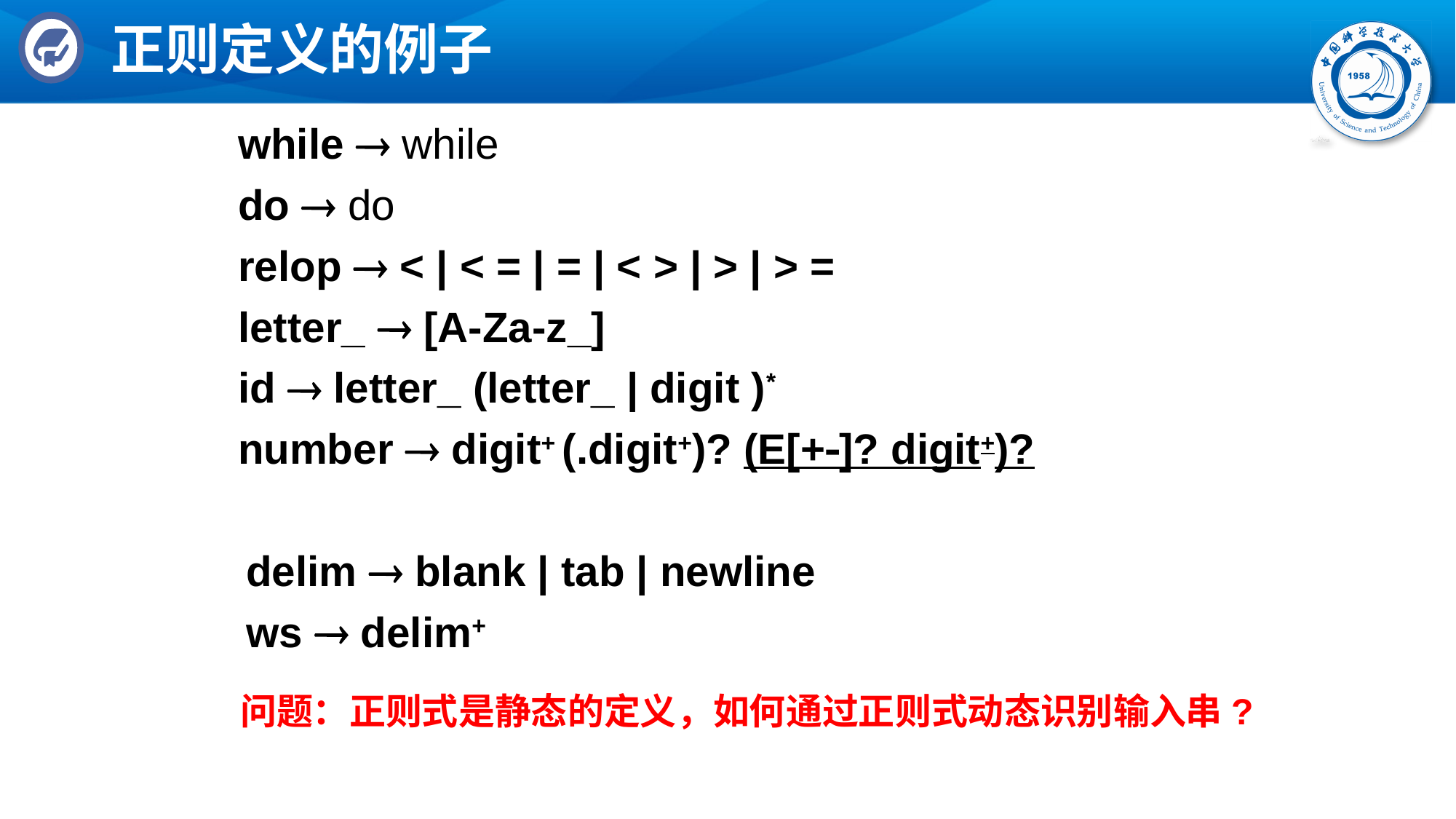

# 正则定义的例子
	while → while
	do → do
	relop → < | < = | = | < > | > | > =
	letter_ → [A-Za-z_]
	id → letter_ (letter_ | digit )*
	number → digit+ (.digit+)? (E[+−]? digit+)?

   delim → blank | tab | newline
   ws → delim+
问题：正则式是静态的定义，如何通过正则式动态识别输入串?